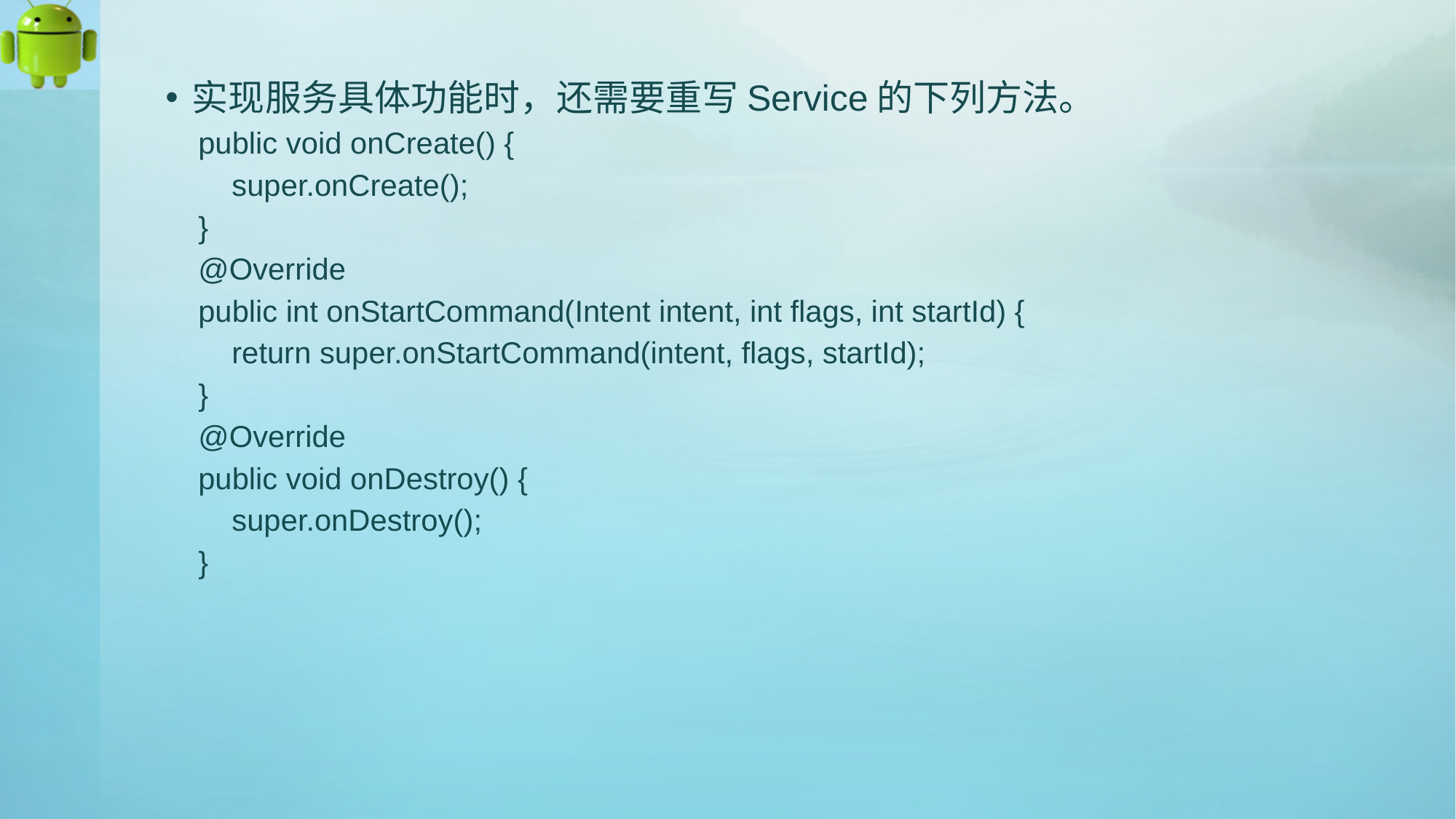

实现服务具体功能时，还需要重写Service的下列方法。
public void onCreate() {
    super.onCreate();
}
@Override
public int onStartCommand(Intent intent, int flags, int startId) {
    return super.onStartCommand(intent, flags, startId);
}
@Override
public void onDestroy() {
    super.onDestroy();
}